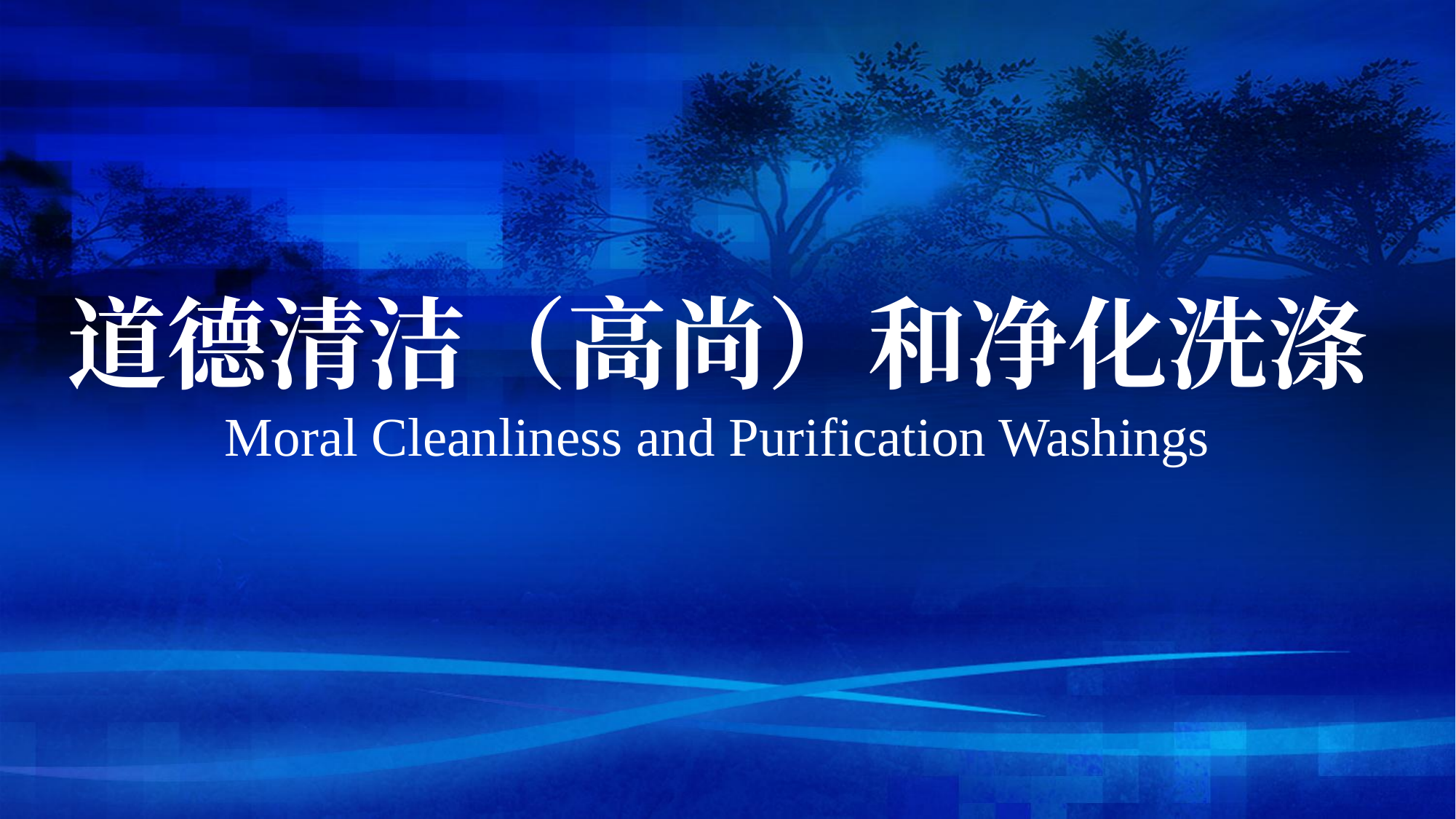

# 道德清洁（高尚）和净化洗涤
Moral Cleanliness and Purification Washings